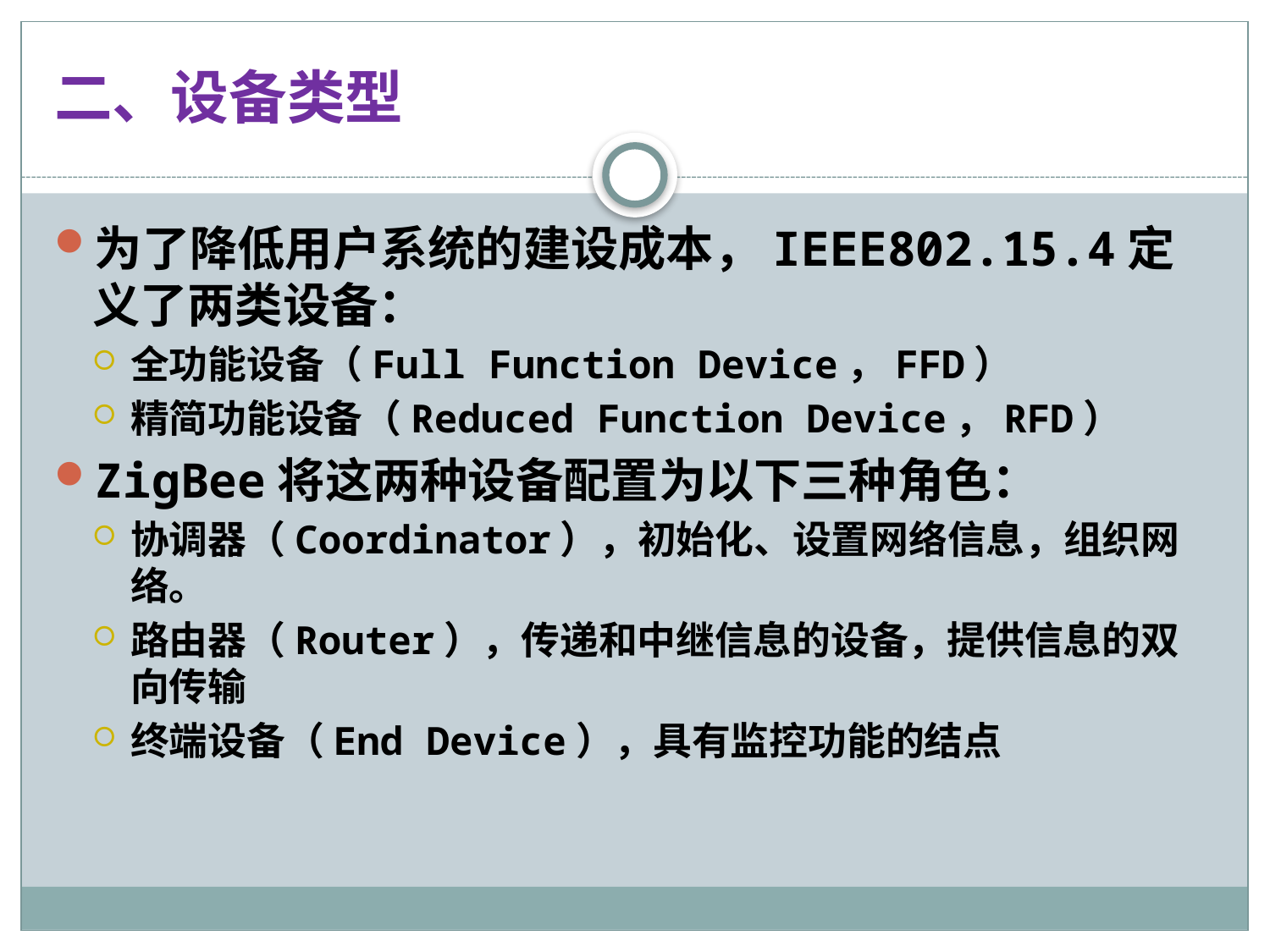

# 二、设备类型
为了降低用户系统的建设成本，IEEE802.15.4定义了两类设备：
全功能设备（Full Function Device，FFD）
精简功能设备（Reduced Function Device，RFD）
ZigBee将这两种设备配置为以下三种角色：
协调器（Coordinator），初始化、设置网络信息，组织网络。
路由器（Router），传递和中继信息的设备，提供信息的双向传输
终端设备（End Device），具有监控功能的结点